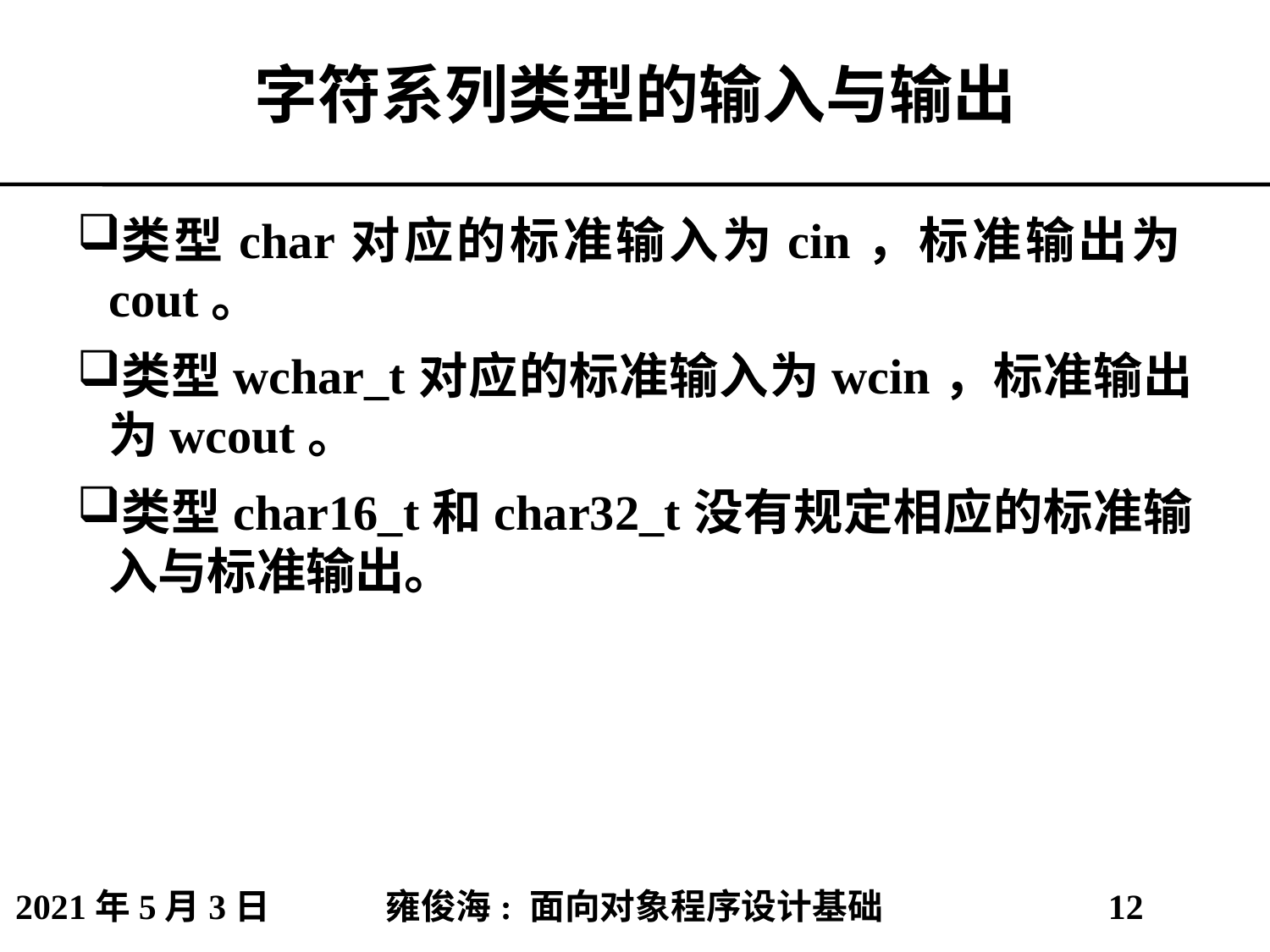

# 字符系列类型的输入与输出

类型char对应的标准输入为cin，标准输出为cout。
类型wchar_t对应的标准输入为wcin，标准输出为wcout。
类型char16_t和char32_t没有规定相应的标准输入与标准输出。
2021年5月3日
雍俊海: 面向对象程序设计基础
12